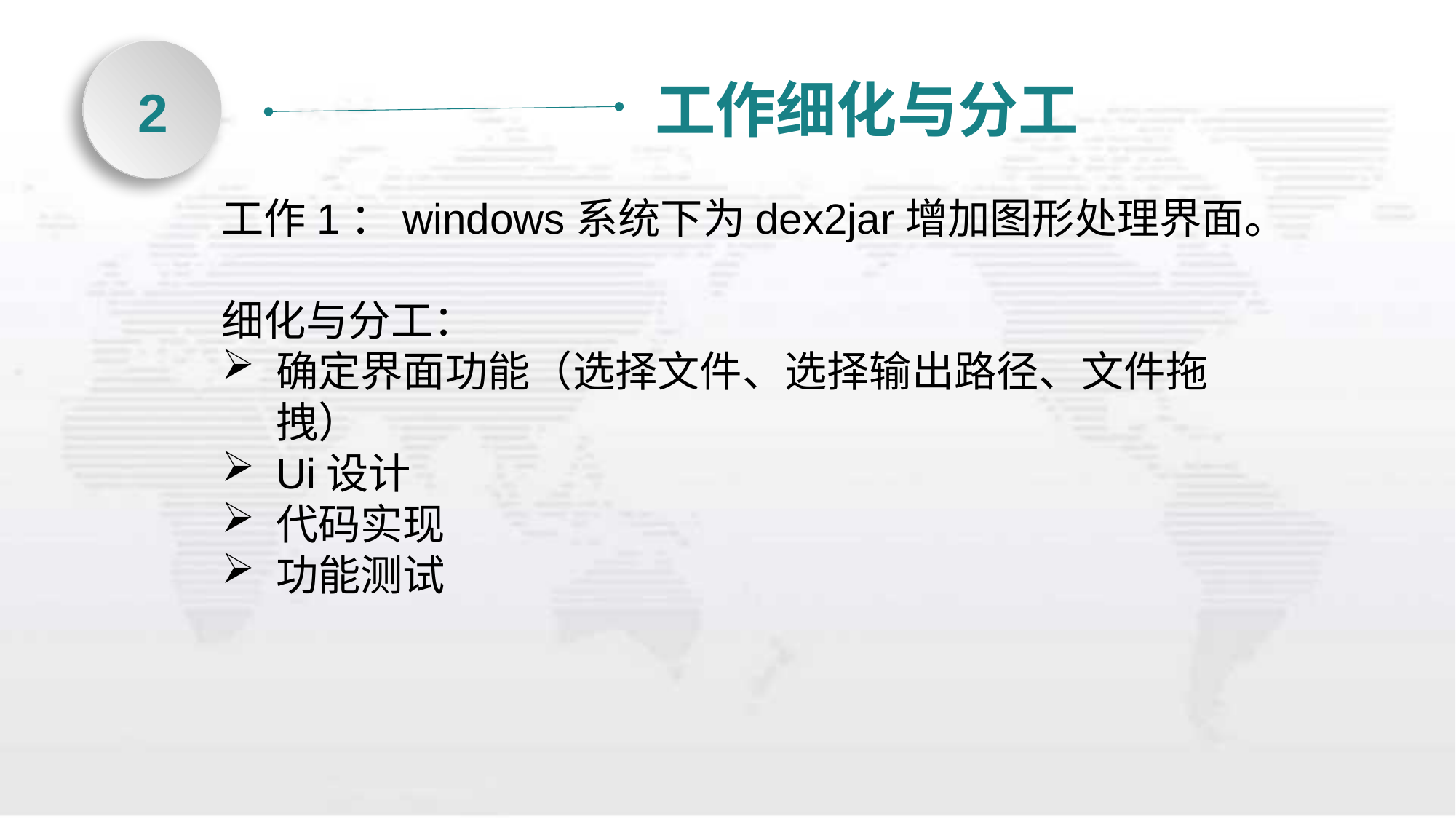

工作细化与分工
2
工作1：windows系统下为dex2jar增加图形处理界面。

细化与分工：
确定界面功能（选择文件、选择输出路径、文件拖拽）
Ui设计
代码实现
功能测试